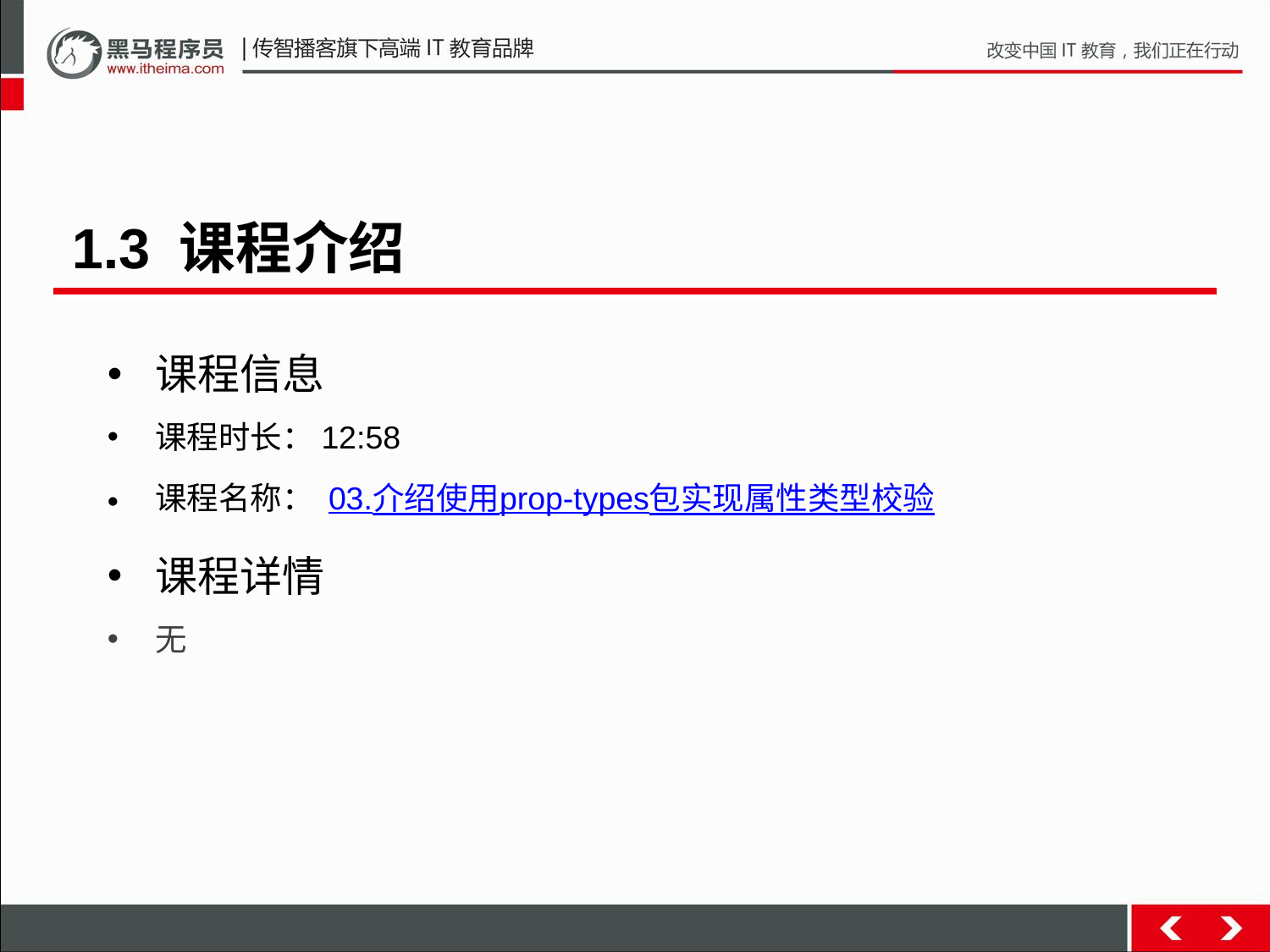

1.3 课程介绍
课程信息
课程时长：12:58
课程名称： 03.介绍使用prop-types包实现属性类型校验
课程详情
无